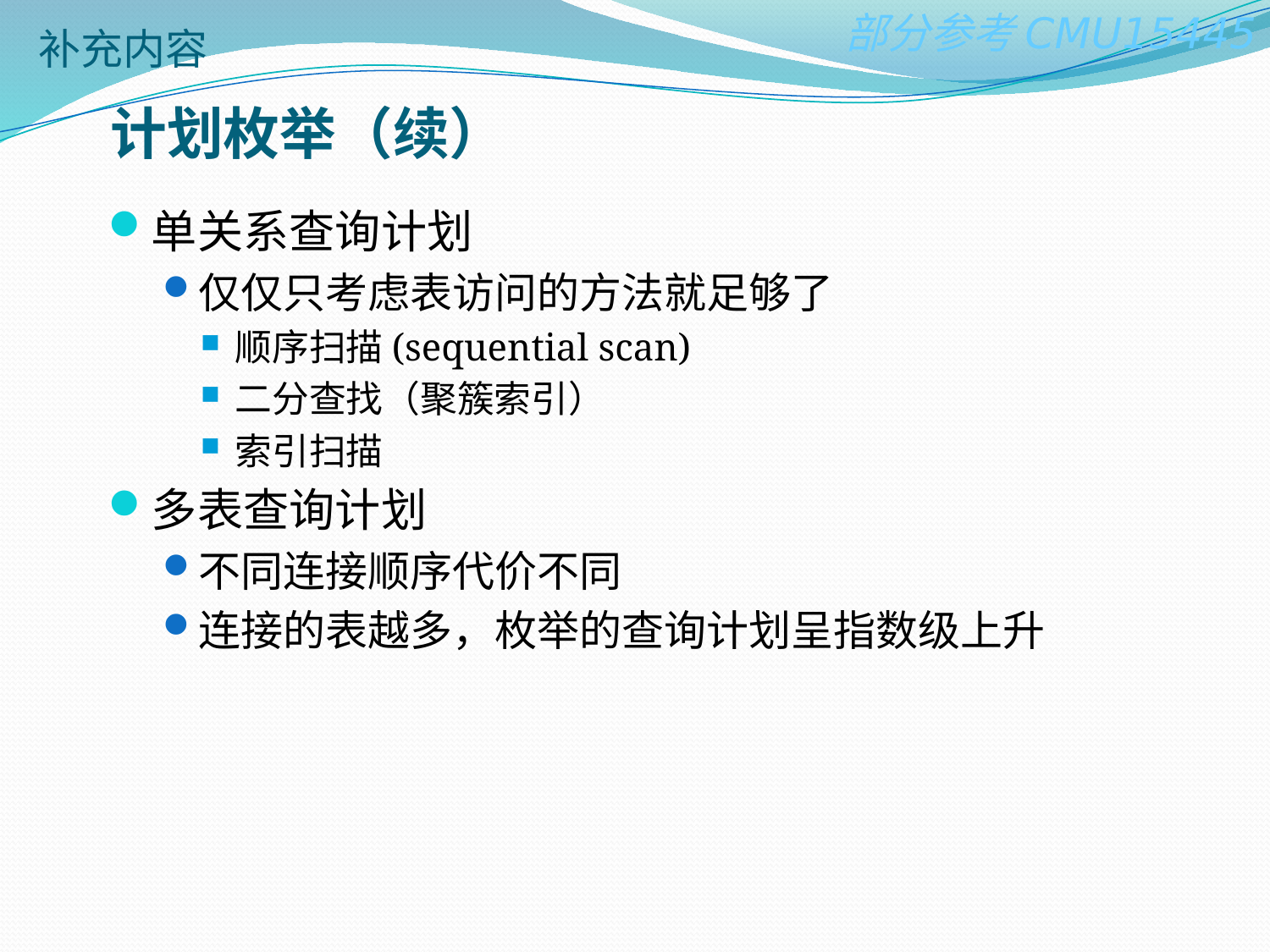

补充内容
计划枚举（续）
单关系查询计划
仅仅只考虑表访问的方法就足够了
顺序扫描(sequential scan)
二分查找（聚簇索引）
索引扫描
多表查询计划
不同连接顺序代价不同
连接的表越多，枚举的查询计划呈指数级上升